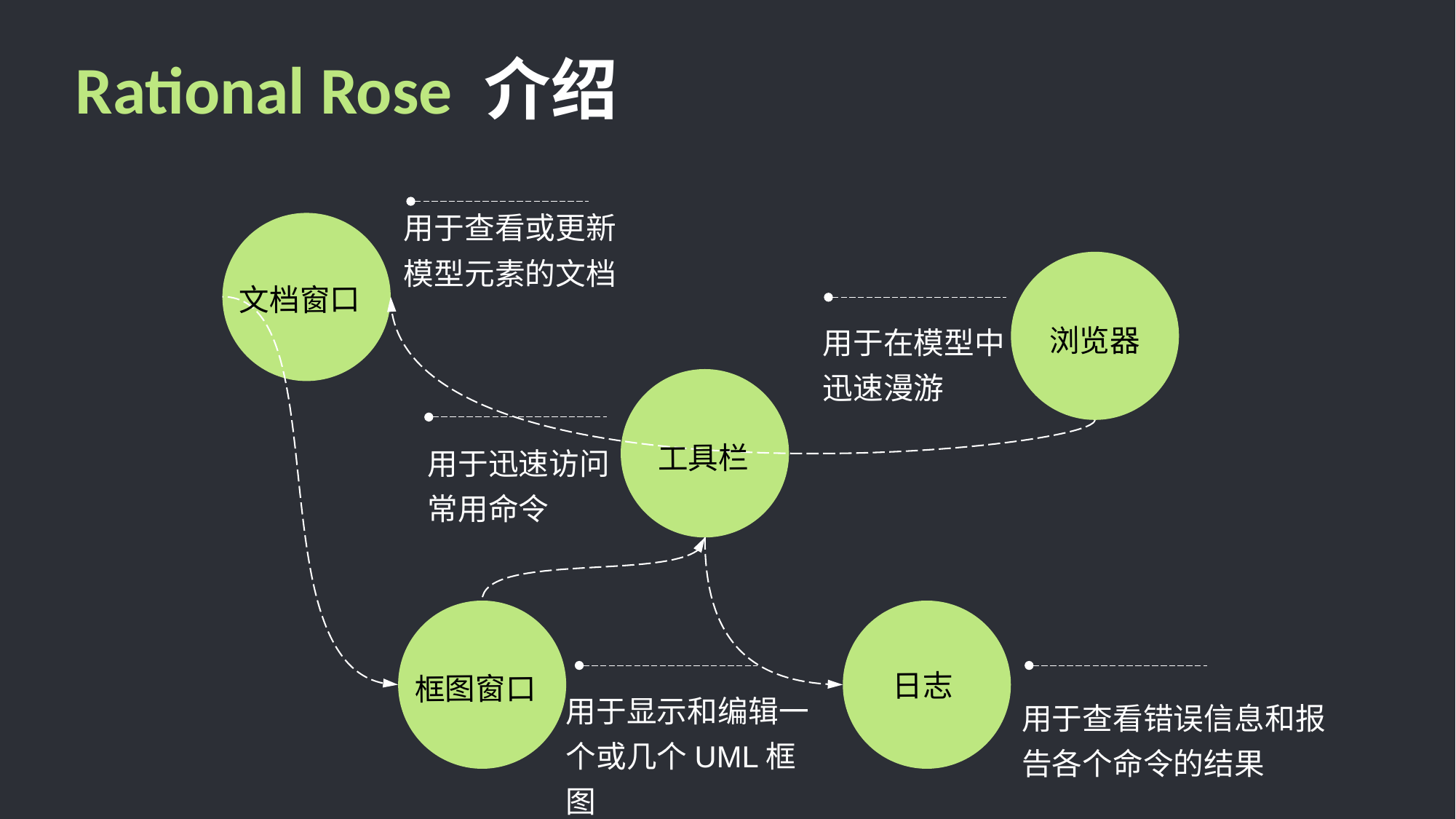

Rational Rose 介绍
用于查看或更新模型元素的文档

文档窗口
用于在模型中迅速漫游
浏览器

用于迅速访问常用命令
工具栏

日志
框图窗口
用于显示和编辑一个或几个UML框图
用于查看错误信息和报告各个命令的结果